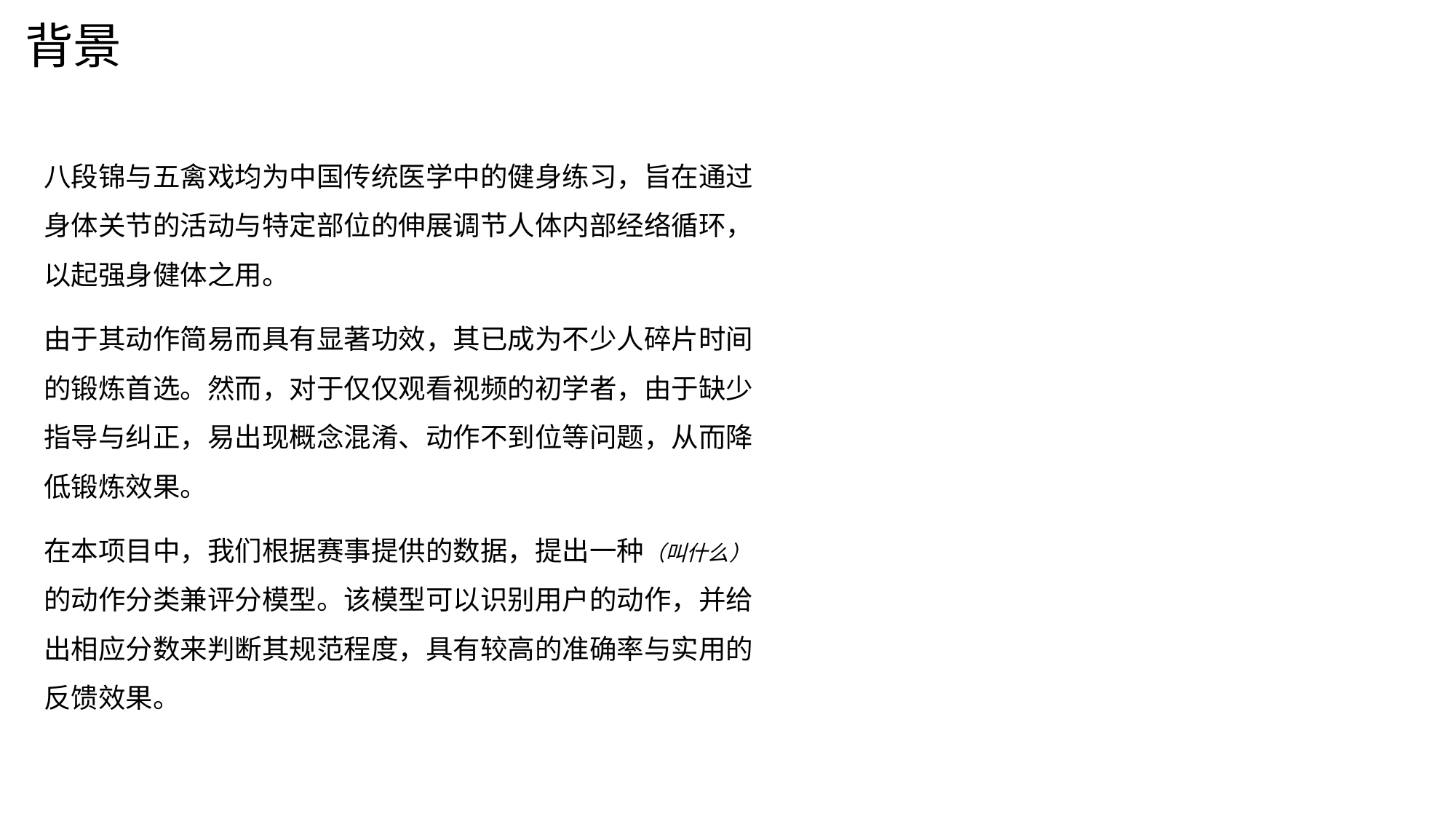

# 背景
八段锦与五禽戏均为中国传统医学中的健身练习，旨在通过身体关节的活动与特定部位的伸展调节人体内部经络循环，以起强身健体之用。
由于其动作简易而具有显著功效，其已成为不少人碎片时间的锻炼首选。然而，对于仅仅观看视频的初学者，由于缺少指导与纠正，易出现概念混淆、动作不到位等问题，从而降低锻炼效果。
在本项目中，我们根据赛事提供的数据，提出一种（叫什么）的动作分类兼评分模型。该模型可以识别用户的动作，并给出相应分数来判断其规范程度，具有较高的准确率与实用的反馈效果。